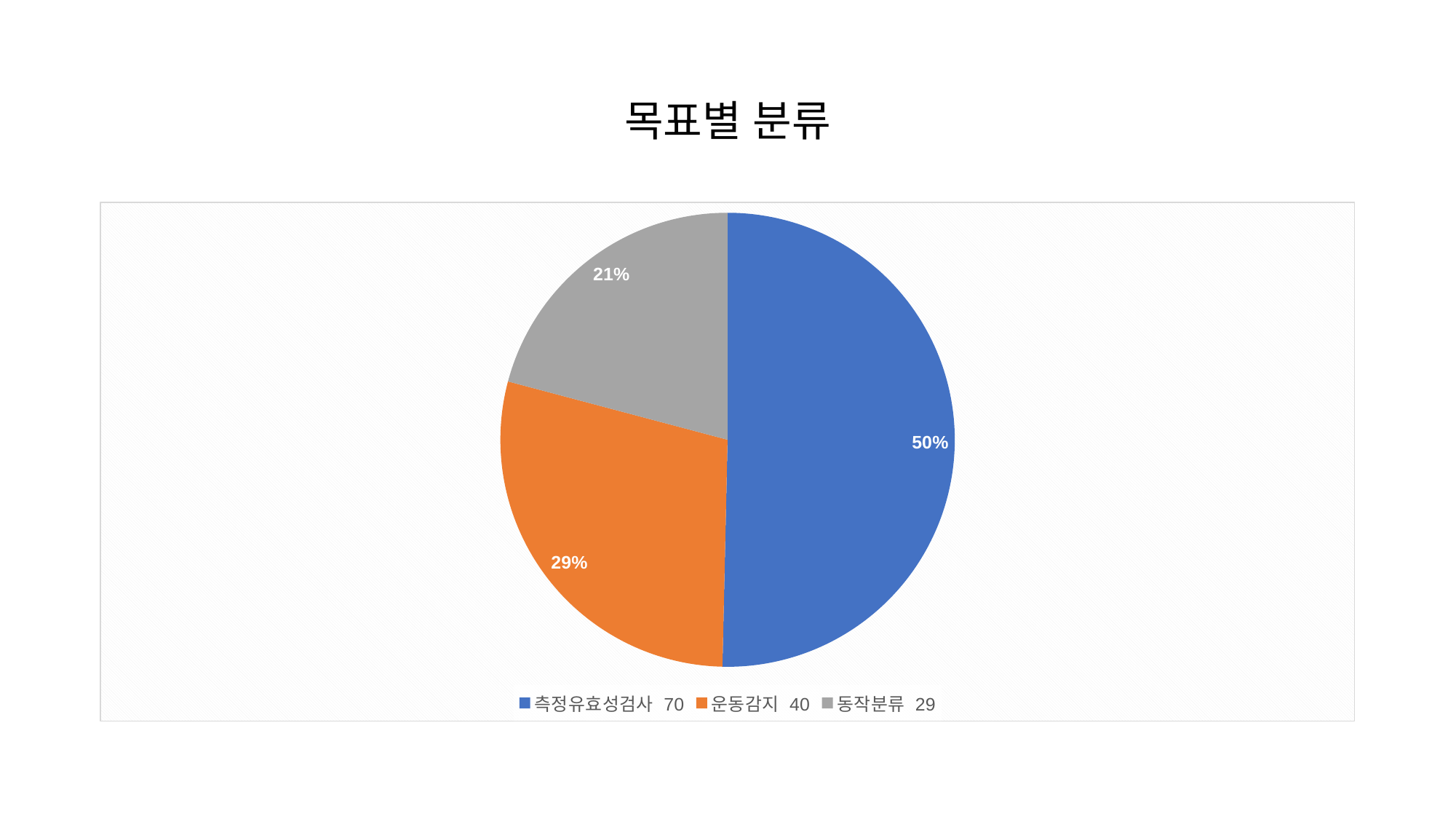

# 목표별 분류

### Chart

| Category | 세로 막대형1 |
|---|---|
| 측정유효성검사 70 | 70.0 |
| 운동감지 40 | 40.0 |
| 동작분류 29 | 29.0 |